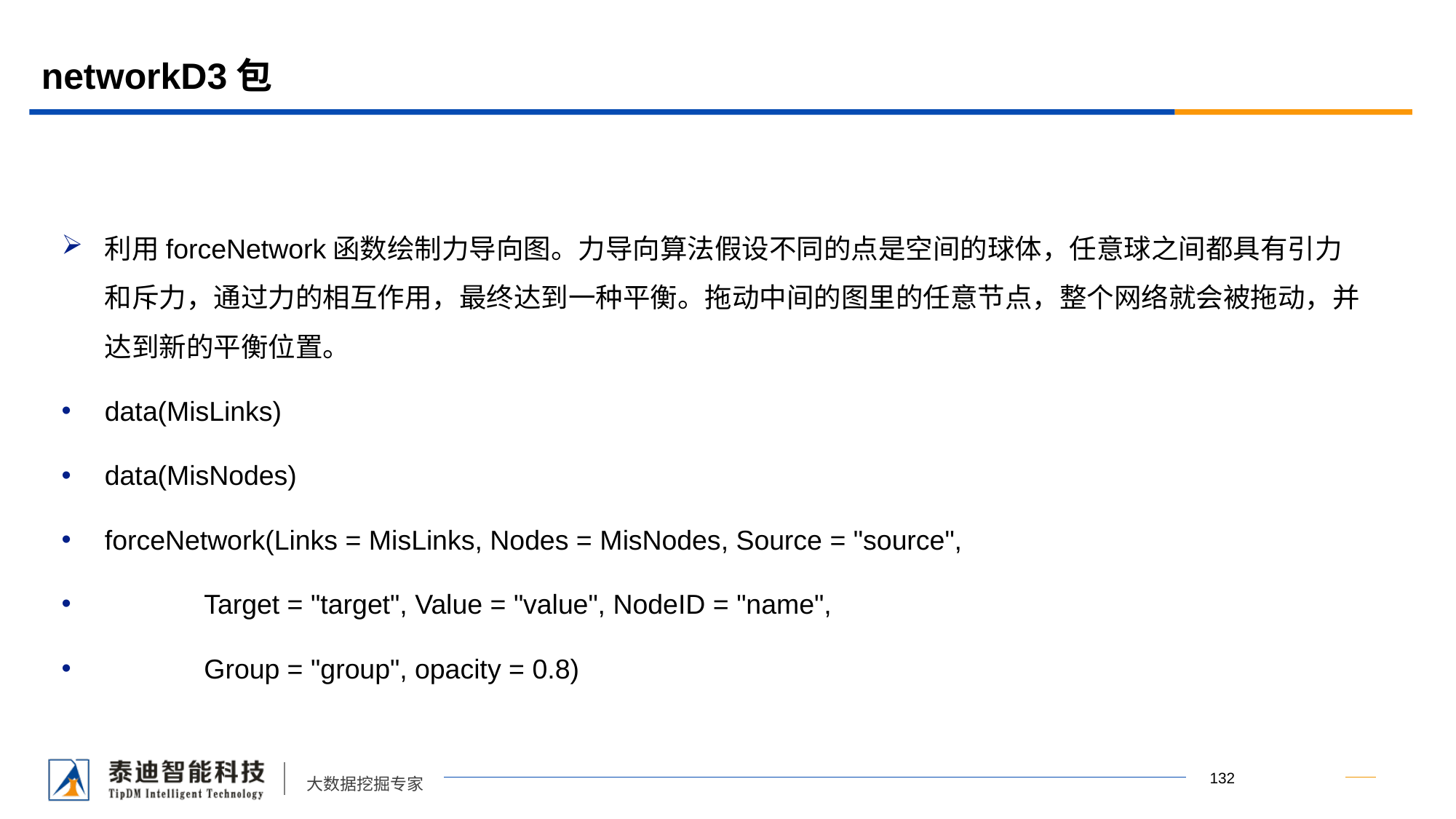

# networkD3包

利用forceNetwork函数绘制力导向图。力导向算法假设不同的点是空间的球体，任意球之间都具有引力和斥力，通过力的相互作用，最终达到一种平衡。拖动中间的图里的任意节点，整个网络就会被拖动，并达到新的平衡位置。
data(MisLinks)
data(MisNodes)
forceNetwork(Links = MisLinks, Nodes = MisNodes, Source = "source",
             Target = "target", Value = "value", NodeID = "name",
             Group = "group", opacity = 0.8)